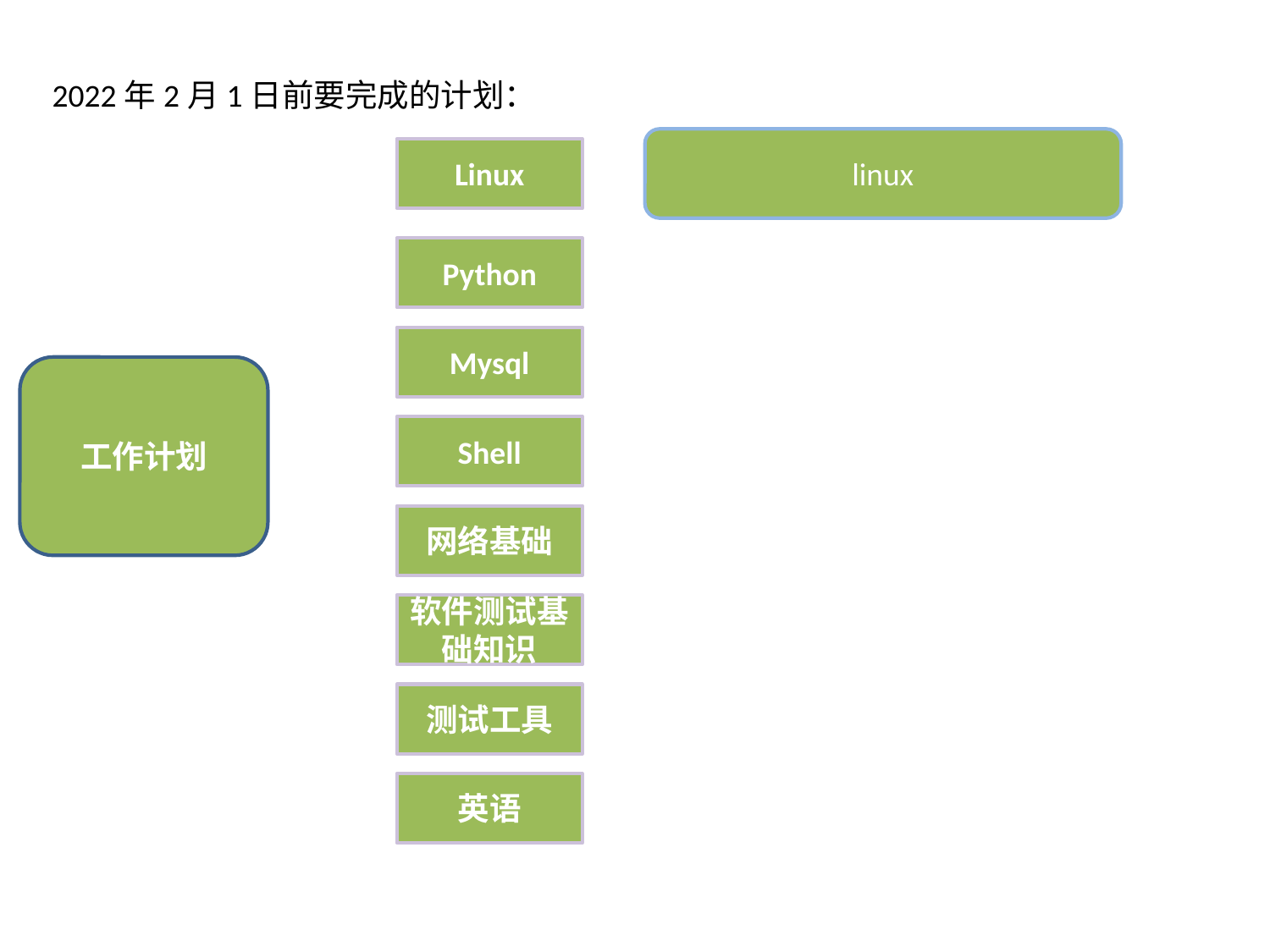

2022年2月1日前要完成的计划：
linux
Linux
Python

Mysql
工作计划
Shell
网络基础
软件测试基础知识
测试工具
英语